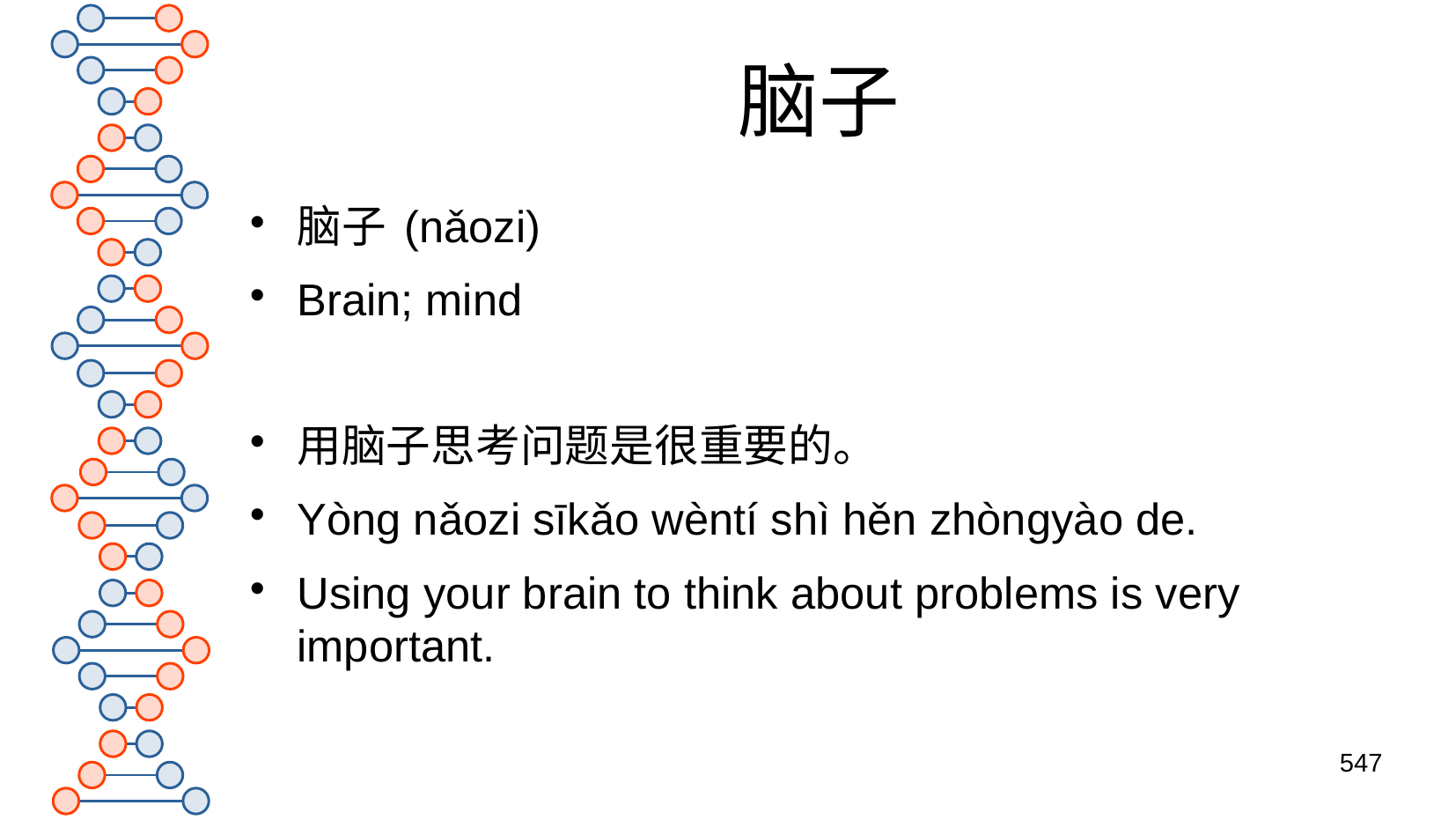

# 脑子
脑子 (nǎozi)
Brain; mind

用脑子思考问题是很重要的。
Yòng nǎozi sīkǎo wèntí shì hěn zhòngyào de.
Using your brain to think about problems is very important.
547